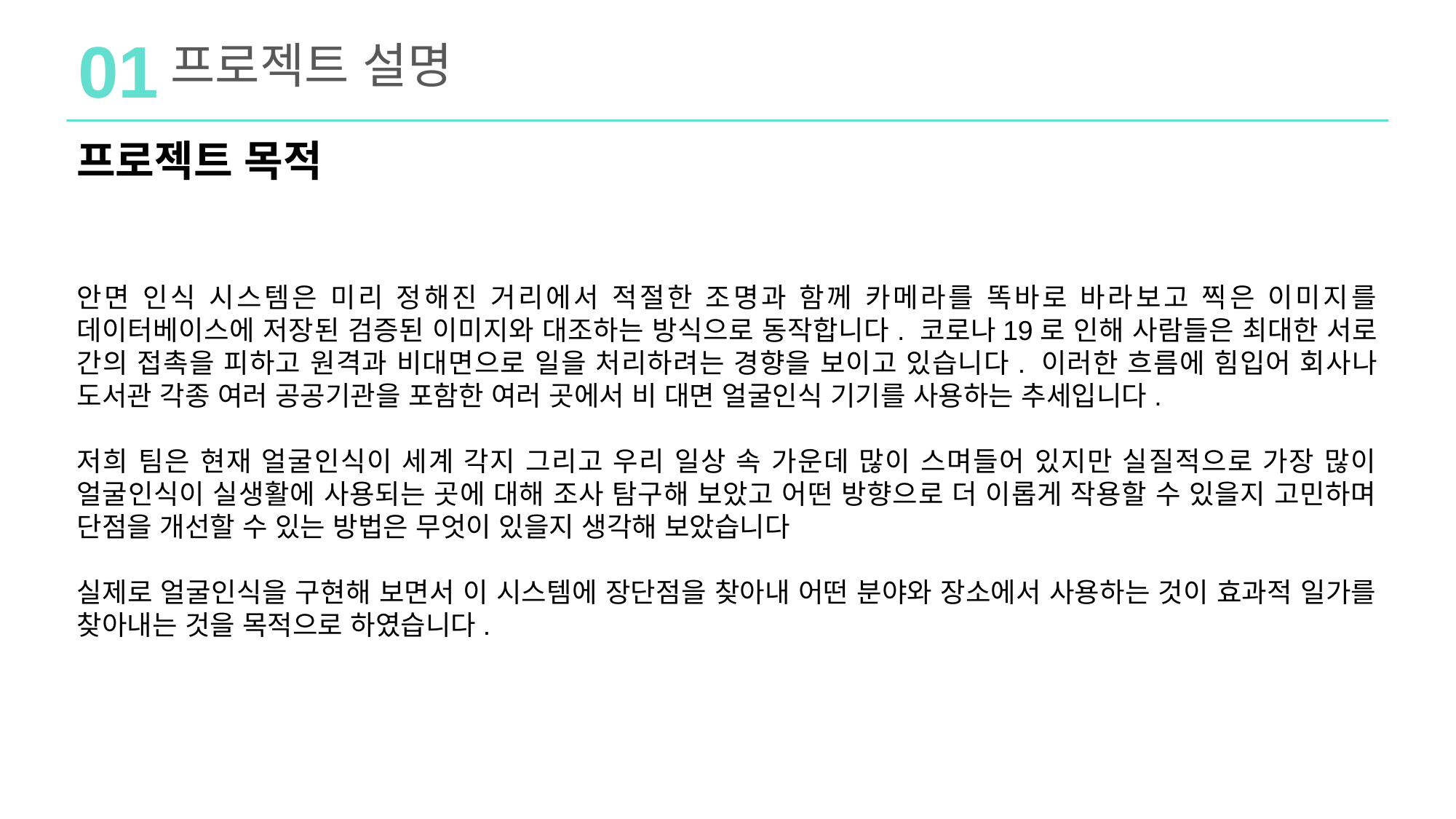

01
프로젝트 설명

프로젝트 목적
안면 인식 시스템은 미리 정해진 거리에서 적절한 조명과 함께 카메라를 똑바로 바라보고 찍은 이미지를 데이터베이스에 저장된 검증된 이미지와 대조하는 방식으로 동작합니다. 코로나19로 인해 사람들은 최대한 서로 간의 접촉을 피하고 원격과 비대면으로 일을 처리하려는 경향을 보이고 있습니다. 이러한 흐름에 힘입어 회사나 도서관 각종 여러 공공기관을 포함한 여러 곳에서 비 대면 얼굴인식 기기를 사용하는 추세입니다.
저희 팀은 현재 얼굴인식이 세계 각지 그리고 우리 일상 속 가운데 많이 스며들어 있지만 실질적으로 가장 많이 얼굴인식이 실생활에 사용되는 곳에 대해 조사 탐구해 보았고 어떤 방향으로 더 이롭게 작용할 수 있을지 고민하며 단점을 개선할 수 있는 방법은 무엇이 있을지 생각해 보았습니다
실제로 얼굴인식을 구현해 보면서 이 시스템에 장단점을 찾아내 어떤 분야와 장소에서 사용하는 것이 효과적 일가를 찾아내는 것을 목적으로 하였습니다.